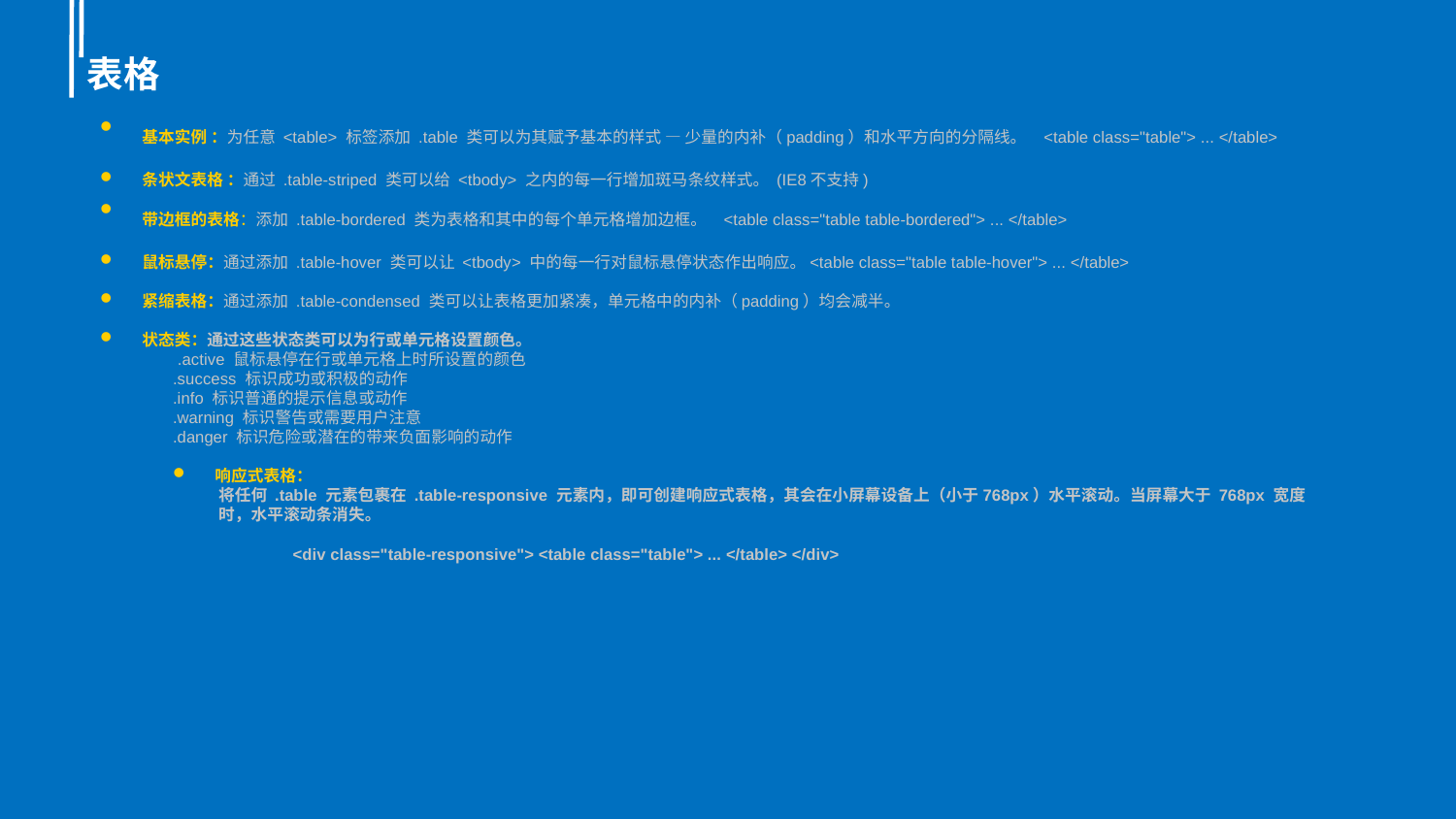

表格
 基本实例 ：为任意 <table> 标签添加 .table 类可以为其赋予基本的样式 — 少量的内补（padding）和水平方向的分隔线。 <table class="table"> ... </table>

 条状文表格 ：通过 .table-striped 类可以给 <tbody> 之内的每一行增加斑马条纹样式。 (IE8不支持)
 带边框的表格：添加 .table-bordered 类为表格和其中的每个单元格增加边框。 <table class="table table-bordered"> ... </table>

 鼠标悬停：通过添加 .table-hover 类可以让 <tbody> 中的每一行对鼠标悬停状态作出响应。<table class="table table-hover"> ... </table>

 紧缩表格：通过添加 .table-condensed 类可以让表格更加紧凑，单元格中的内补（padding）均会减半。

 状态类：通过这些状态类可以为行或单元格设置颜色。
 .active 鼠标悬停在行或单元格上时所设置的颜色
.success 标识成功或积极的动作
.info 标识普通的提示信息或动作
.warning 标识警告或需要用户注意
.danger 标识危险或潜在的带来负面影响的动作

 响应式表格：
	将任何 .table 元素包裹在 .table-responsive 元素内，即可创建响应式表格，其会在小屏幕设备上（小于768px）水平滚动。当屏幕大于 768px 宽度时，水平滚动条消失。
                          <div class="table-responsive"> <table class="table"> ... </table> </div>